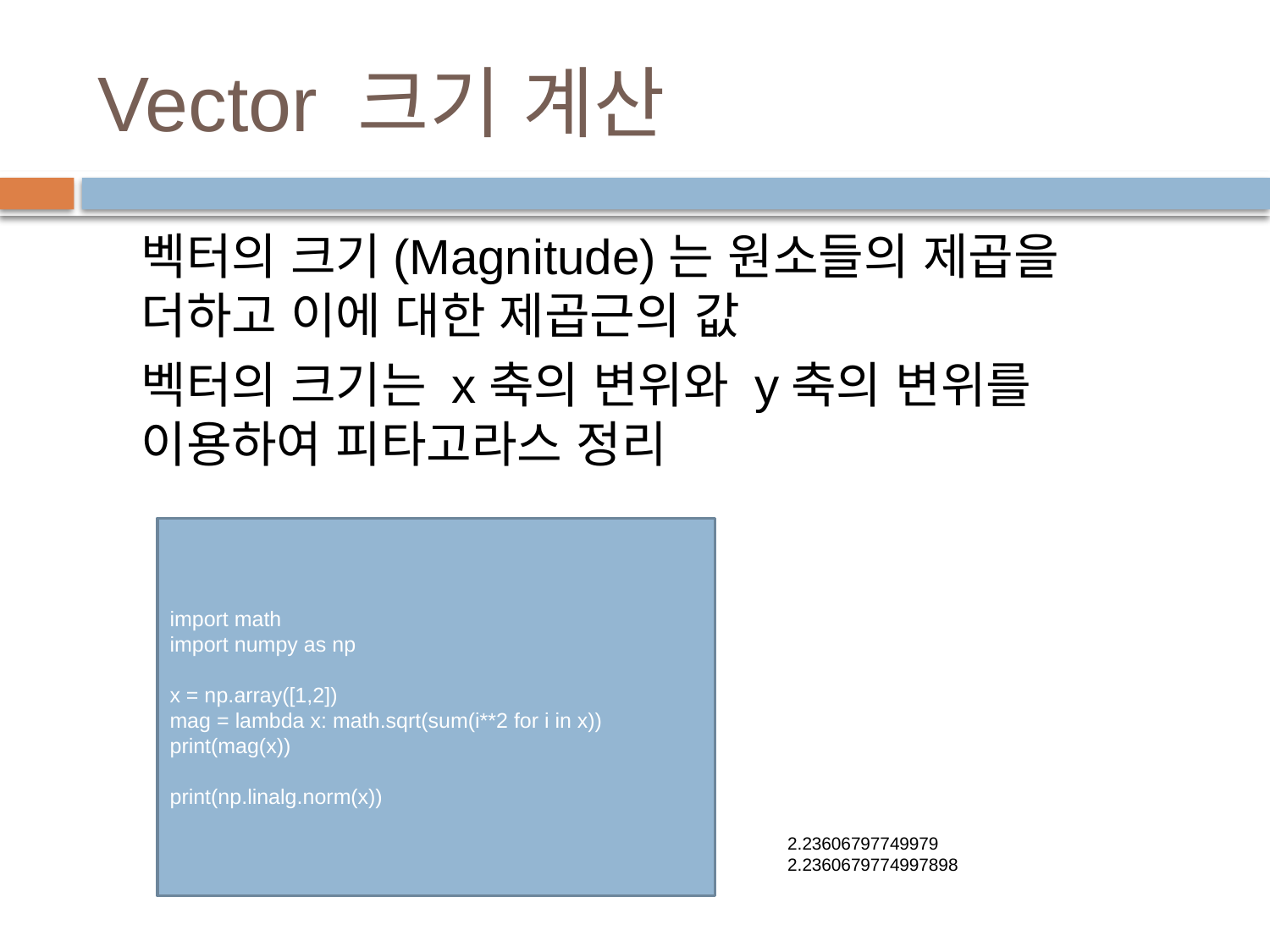

# Vector 크기 계산
벡터의 크기(Magnitude)는 원소들의 제곱을 더하고 이에 대한 제곱근의 값
벡터의 크기는 x축의 변위와 y축의 변위를 이용하여 피타고라스 정리
import math
import numpy as np

x = np.array([1,2])
mag = lambda x: math.sqrt(sum(i**2 for i in x))
print(mag(x))

print(np.linalg.norm(x))
2.23606797749979
2.2360679774997898